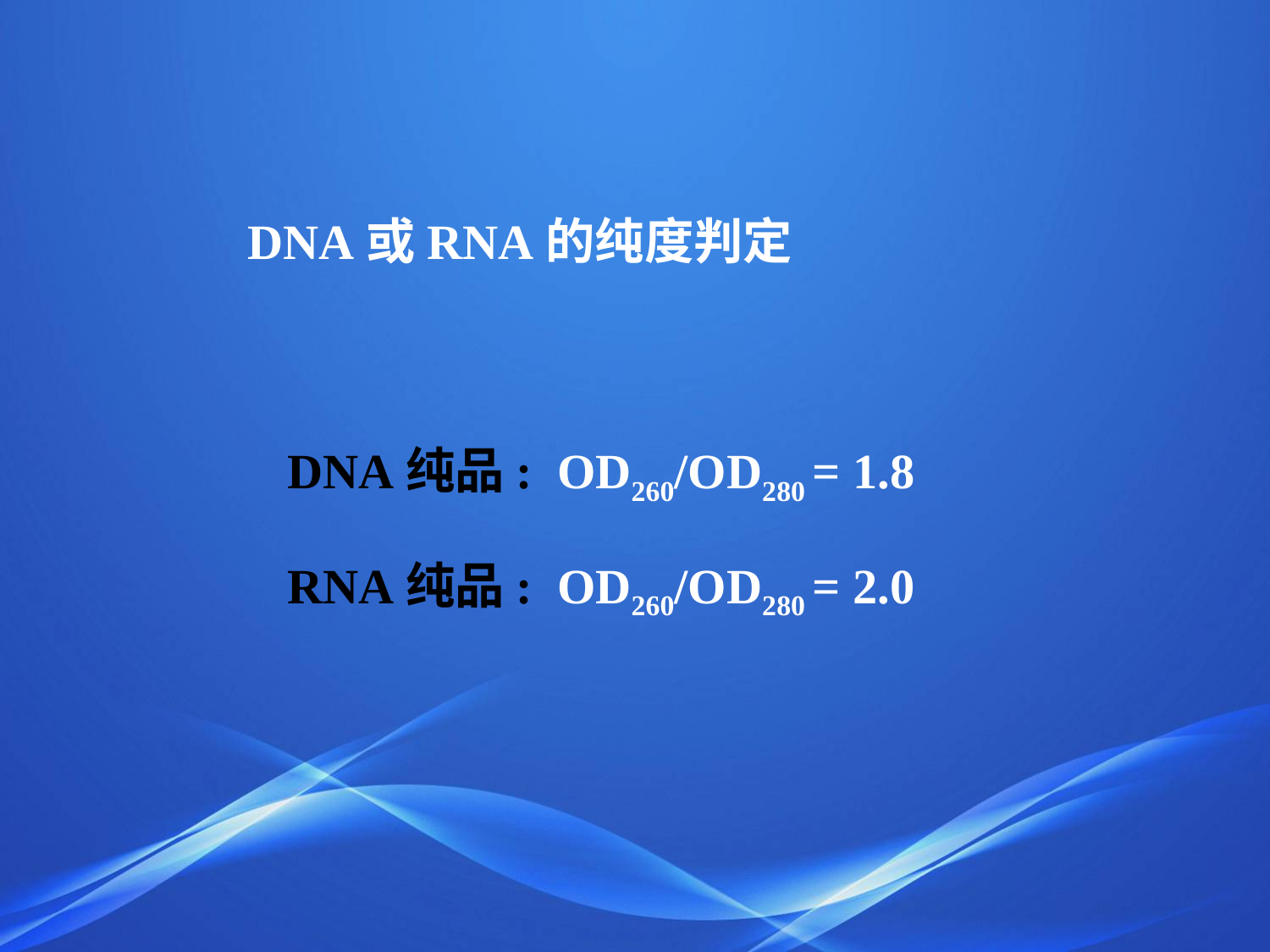

DNA或RNA的纯度判定
DNA纯品:  OD260/OD280 = 1.8
RNA纯品:  OD260/OD280 = 2.0